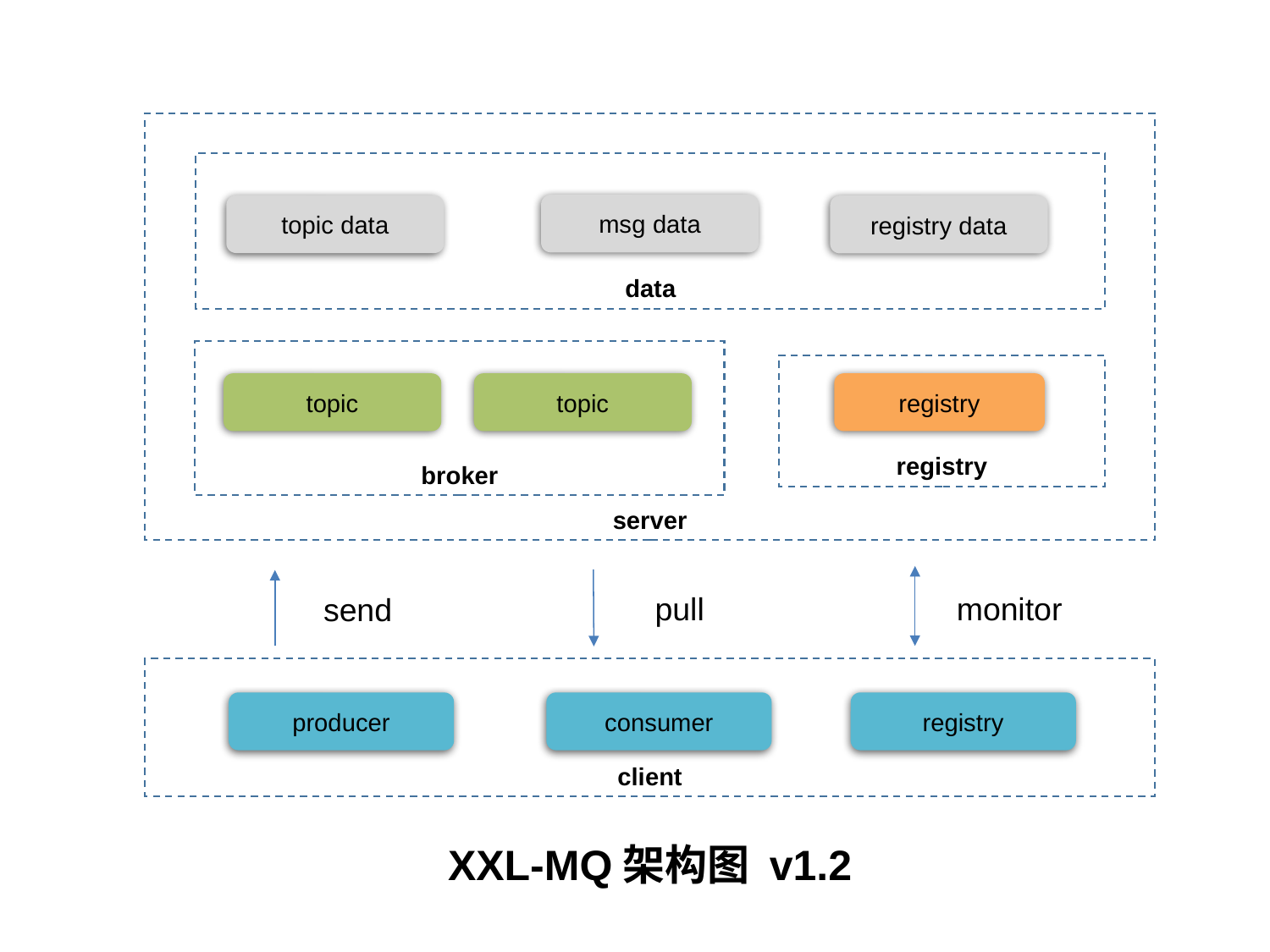

server
data
msg data
topic data
registry data
broker
registry
topic
topic
registry
monitor
pull
send
client
producer
consumer
registry
XXL-MQ架构图 v1.2